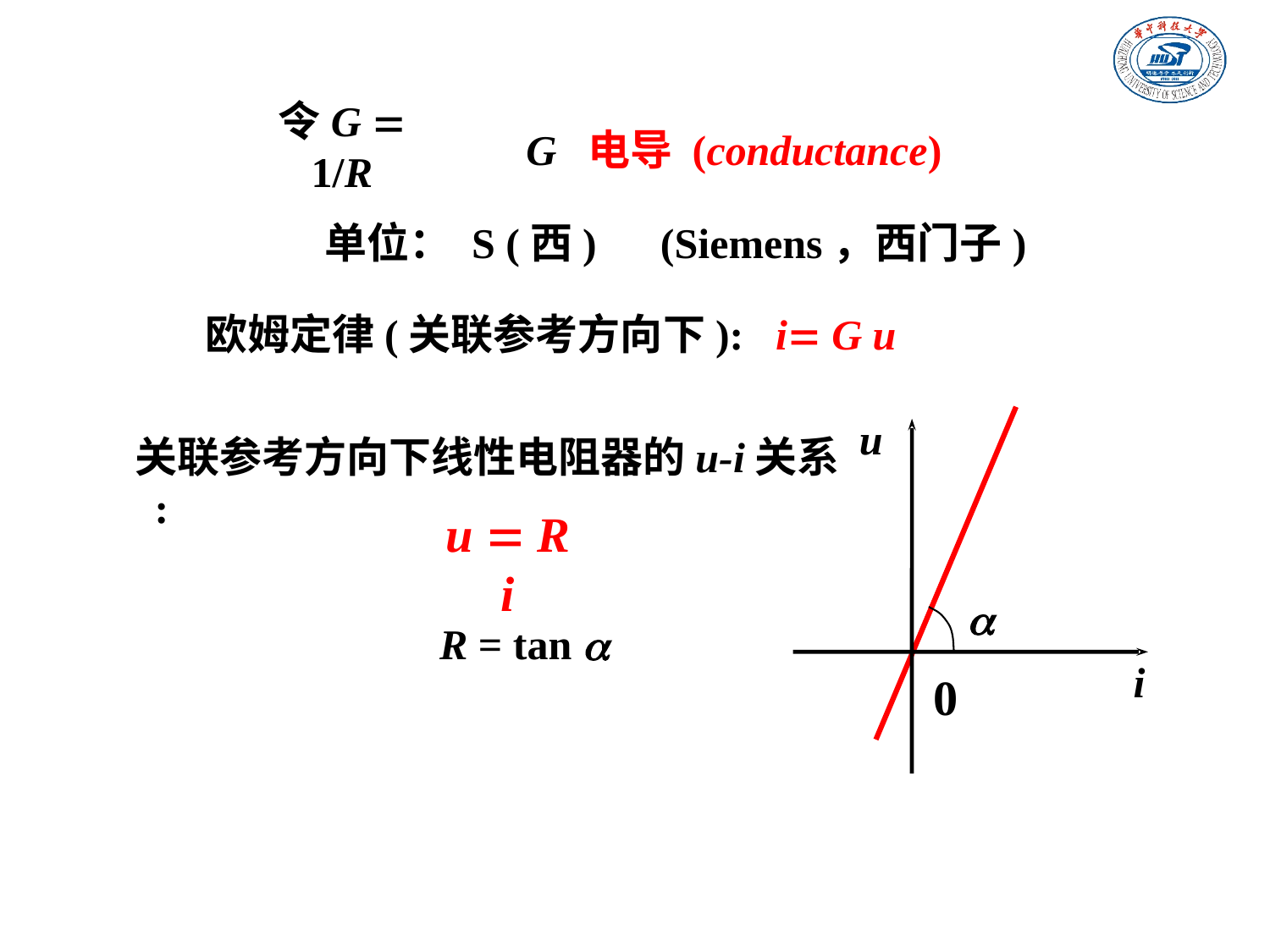

令G = 1/R
G  电导 (conductance)
单位： S (西)      (Siemens，西门子)
欧姆定律(关联参考方向下):   i= G u

u

i
0
关联参考方向下线性电阻器的u-i关系 :
u = R i
α

 R = tan α